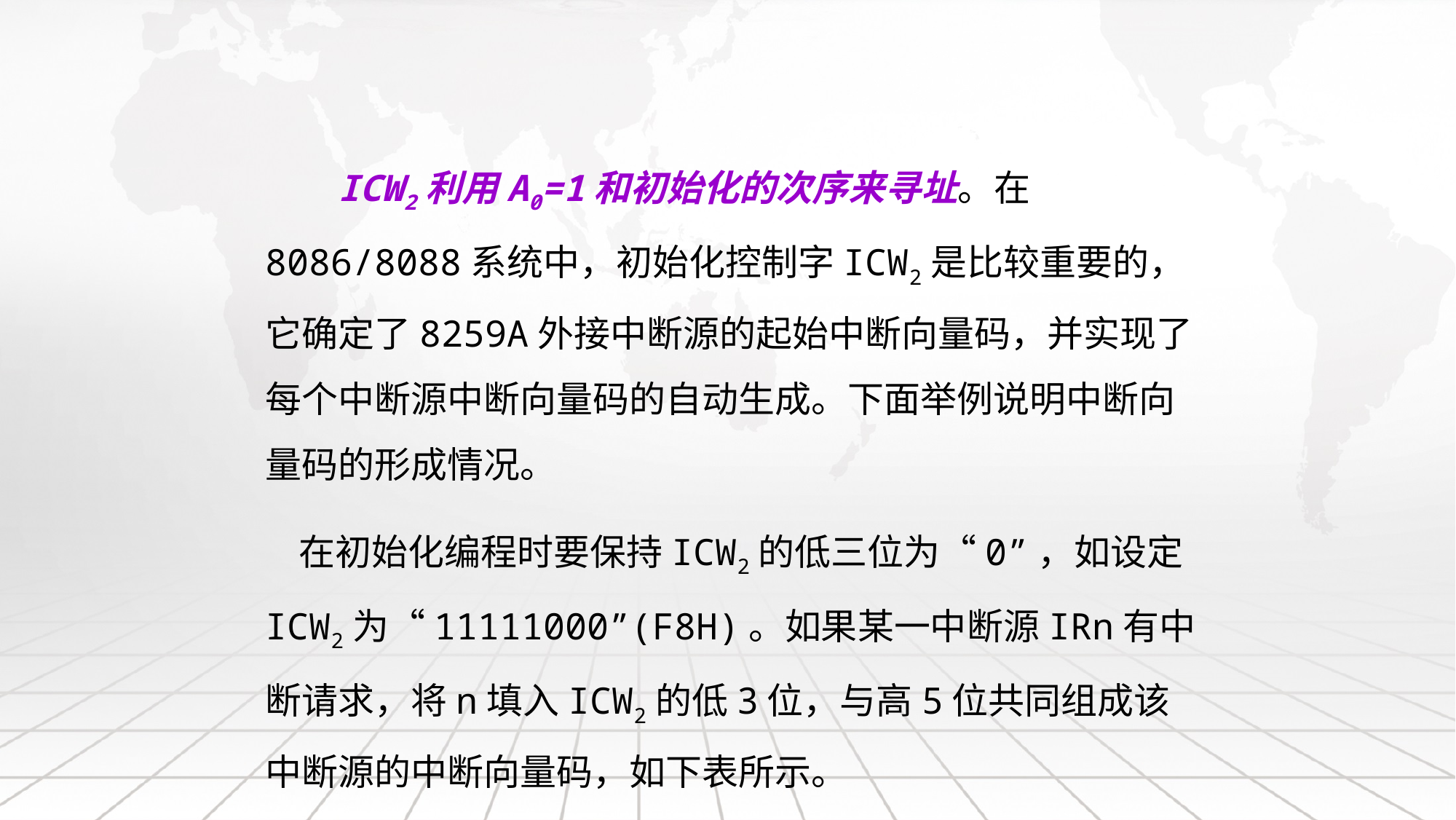

ICW2利用A0=1和初始化的次序来寻址。在8086/8088系统中，初始化控制字ICW2是比较重要的，它确定了8259A外接中断源的起始中断向量码，并实现了每个中断源中断向量码的自动生成。下面举例说明中断向量码的形成情况。
   在初始化编程时要保持ICW2的低三位为“0”，如设定ICW2为“11111000”(F8H)。如果某一中断源IRn有中断请求，将n填入ICW2的低3位，与高5位共同组成该中断源的中断向量码，如下表所示。